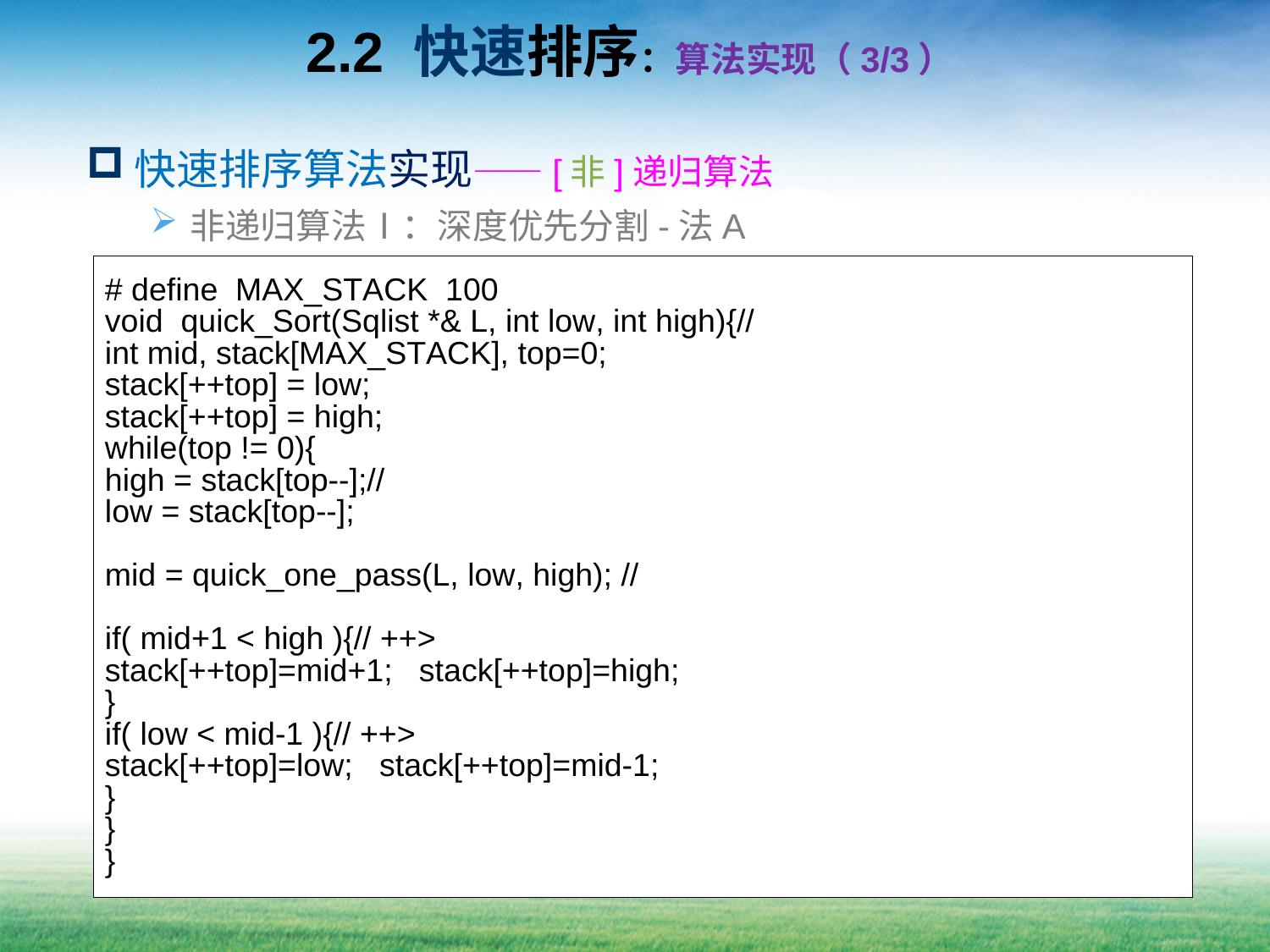

# 2.2 快速排序：算法实现（3/3）
快速排序算法实现——[非]递归算法
非递归算法Ⅰ：深度优先分割-法A